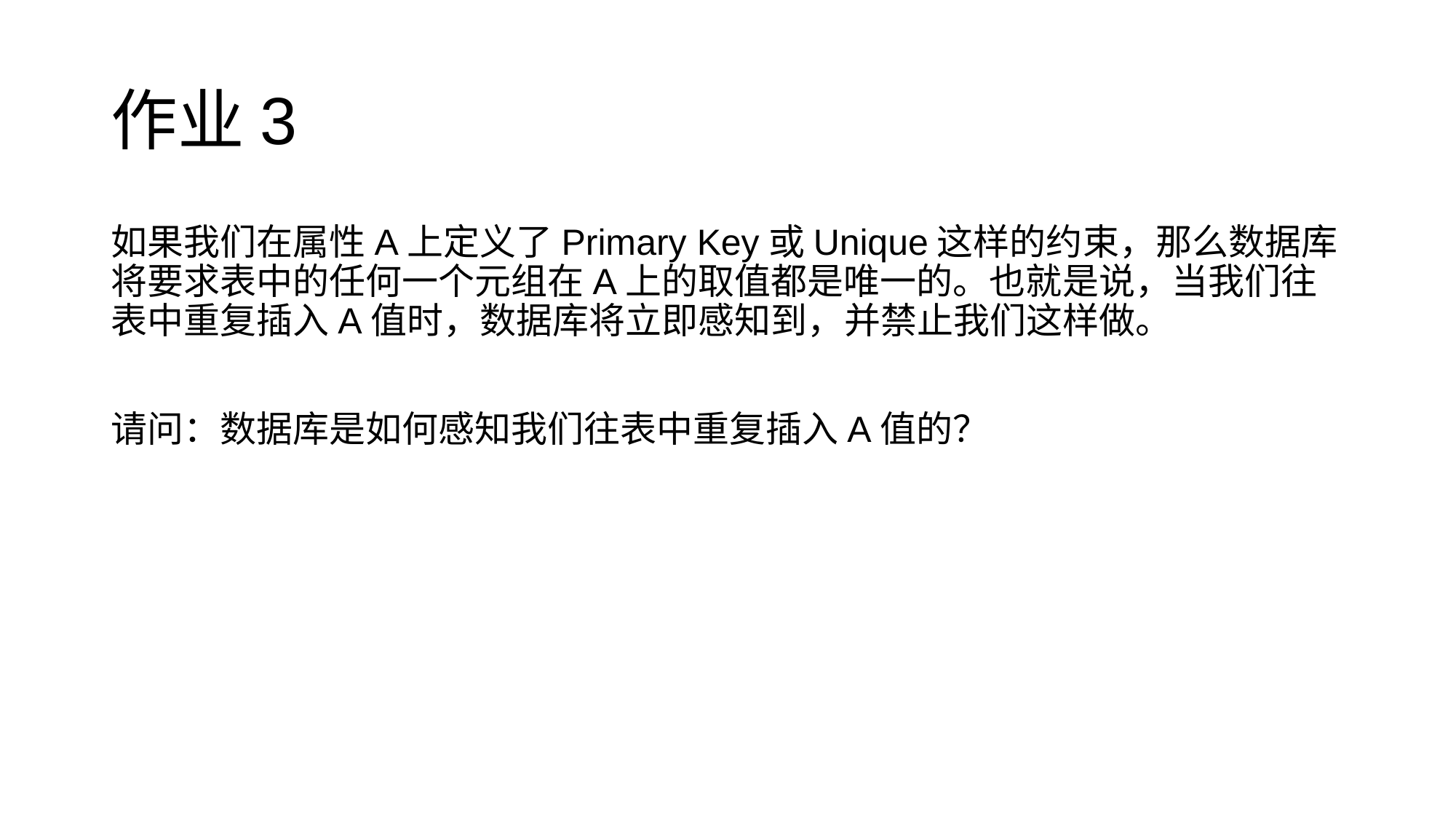

# 作业3
如果我们在属性A上定义了Primary Key或Unique这样的约束，那么数据库将要求表中的任何一个元组在A上的取值都是唯一的。也就是说，当我们往表中重复插入A值时，数据库将立即感知到，并禁止我们这样做。

请问：数据库是如何感知我们往表中重复插入A值的？